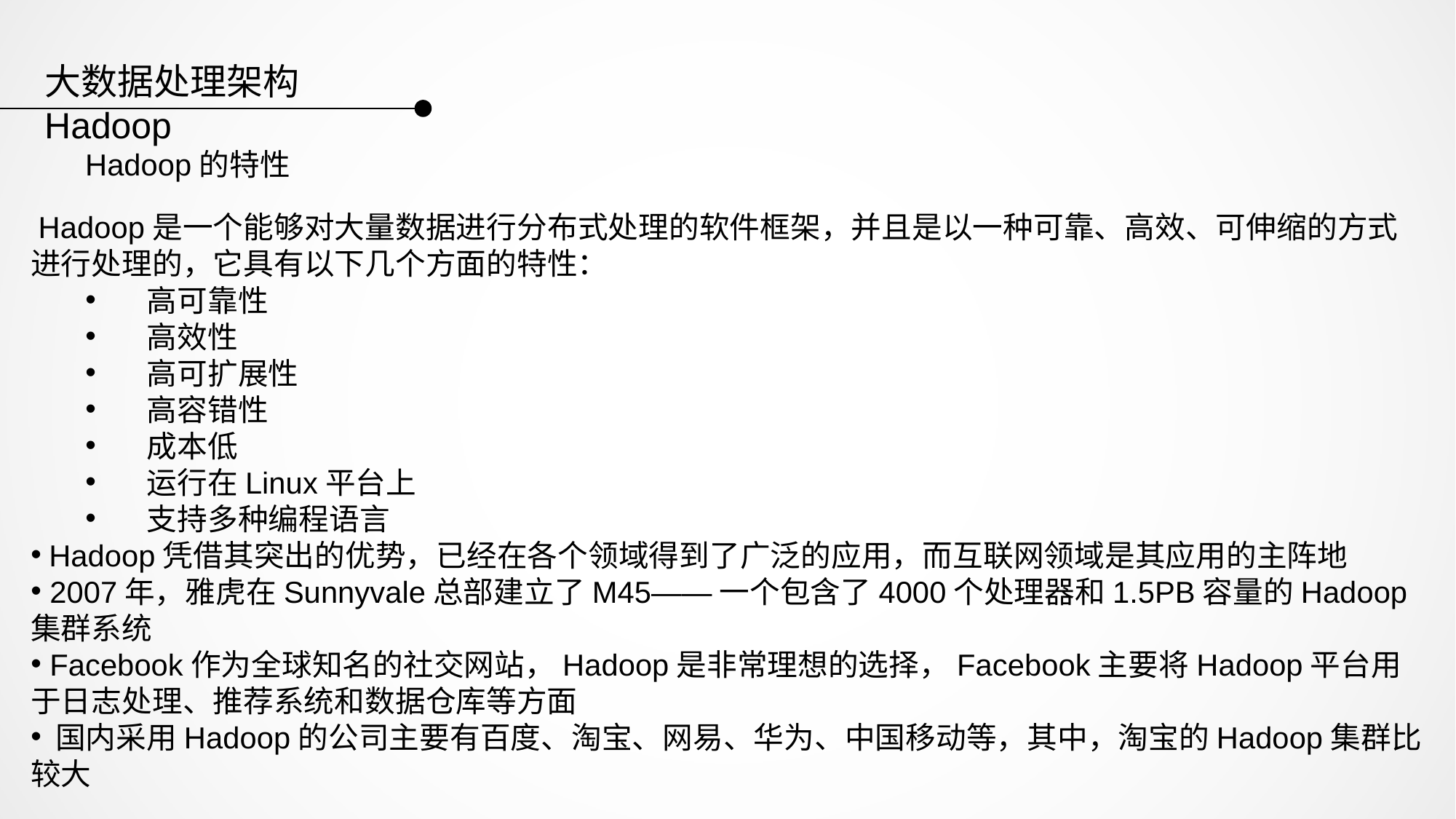

大数据处理架构Hadoop

Hadoop的特性
 Hadoop是一个能够对大量数据进行分布式处理的软件框架，并且是以一种可靠、高效、可伸缩的方式进行处理的，它具有以下几个方面的特性：
   高可靠性
   高效性
   高可扩展性
   高容错性
   成本低
   运行在Linux平台上
   支持多种编程语言
 Hadoop凭借其突出的优势，已经在各个领域得到了广泛的应用，而互联网领域是其应用的主阵地
 2007年，雅虎在Sunnyvale总部建立了M45——一个包含了4000个处理器和1.5PB容量的Hadoop集群系统
 Facebook作为全球知名的社交网站，Hadoop是非常理想的选择，Facebook主要将Hadoop平台用于日志处理、推荐系统和数据仓库等方面
 国内采用Hadoop的公司主要有百度、淘宝、网易、华为、中国移动等，其中，淘宝的Hadoop集群比较大